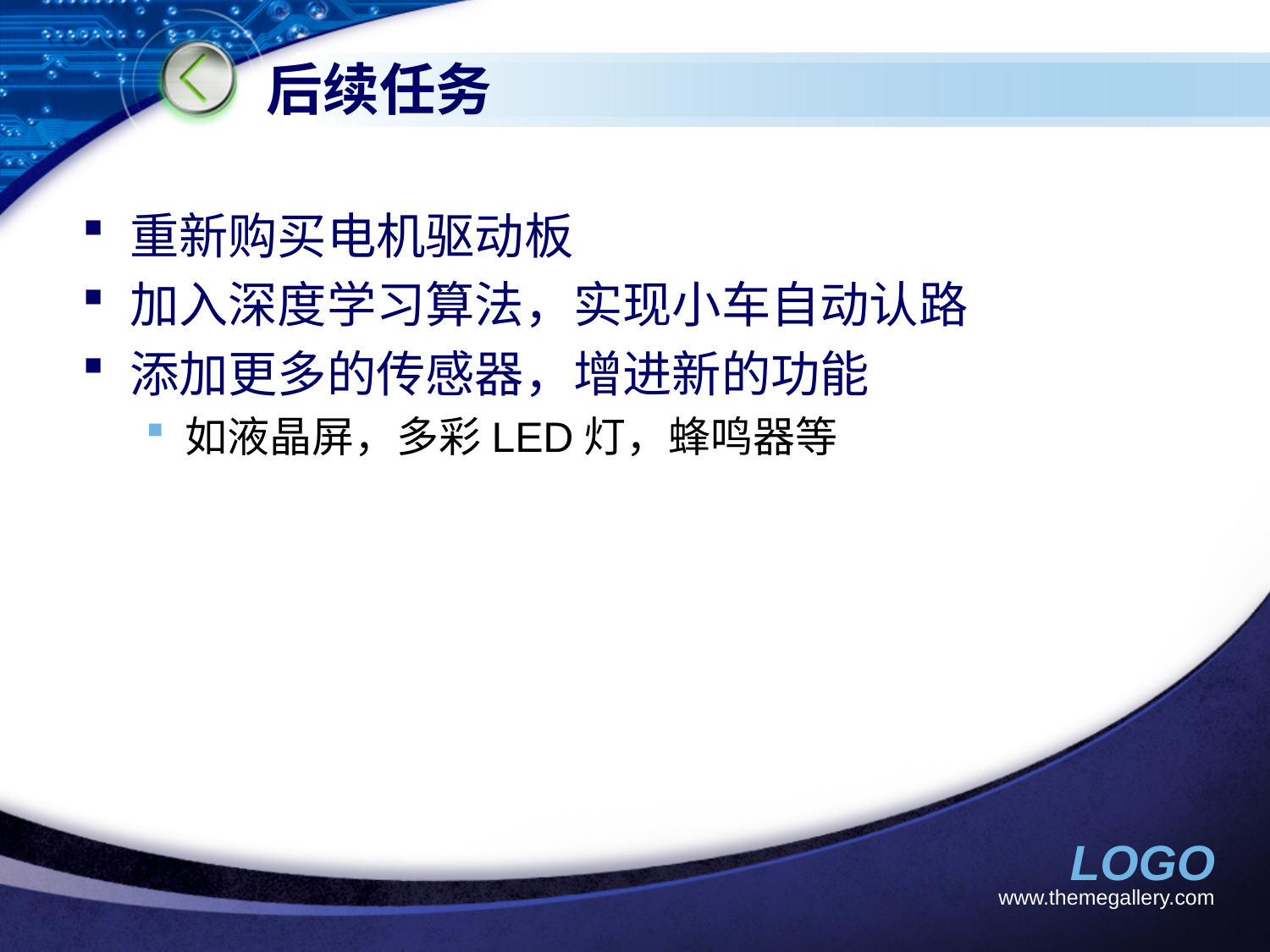

# 后续任务
重新购买电机驱动板
加入深度学习算法，实现小车自动认路
添加更多的传感器，增进新的功能
如液晶屏，多彩LED灯，蜂鸣器等

www.themegallery.com